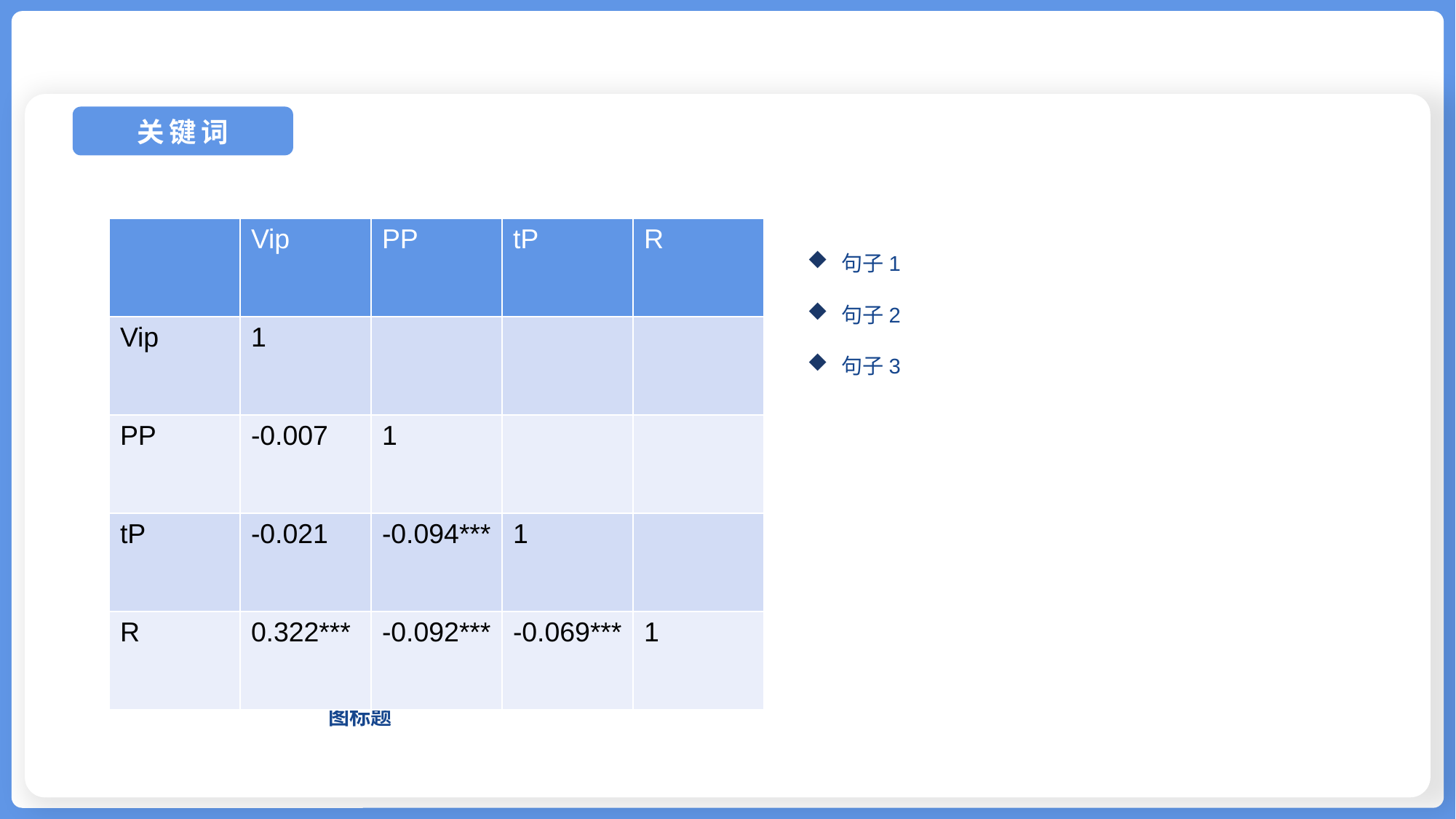

关键词
|  | Vip | PP | tP | R |
| --- | --- | --- | --- | --- |
| Vip | 1 |  |  |  |
| PP | -0.007 | 1 |  |  |
| tP | -0.021 | -0.094\*\*\* | 1 |  |
| R | 0.322\*\*\* | -0.092\*\*\* | -0.069\*\*\* | 1 |
句子1
句子2
句子3
图标题